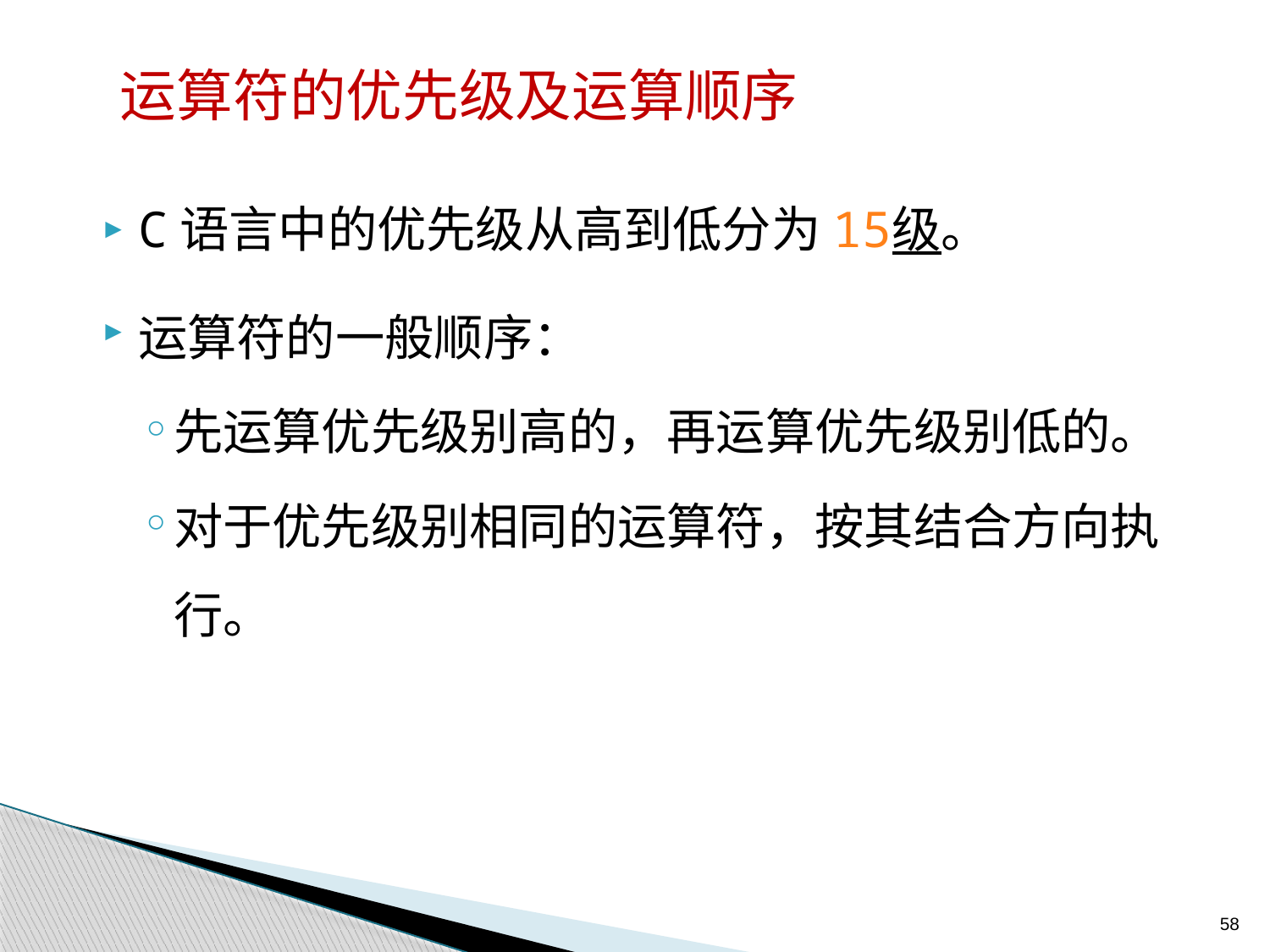

运算符的优先级及运算顺序

C语言中的优先级从高到低分为15级。
运算符的一般顺序：
先运算优先级别高的，再运算优先级别低的。
对于优先级别相同的运算符，按其结合方向执行。

58